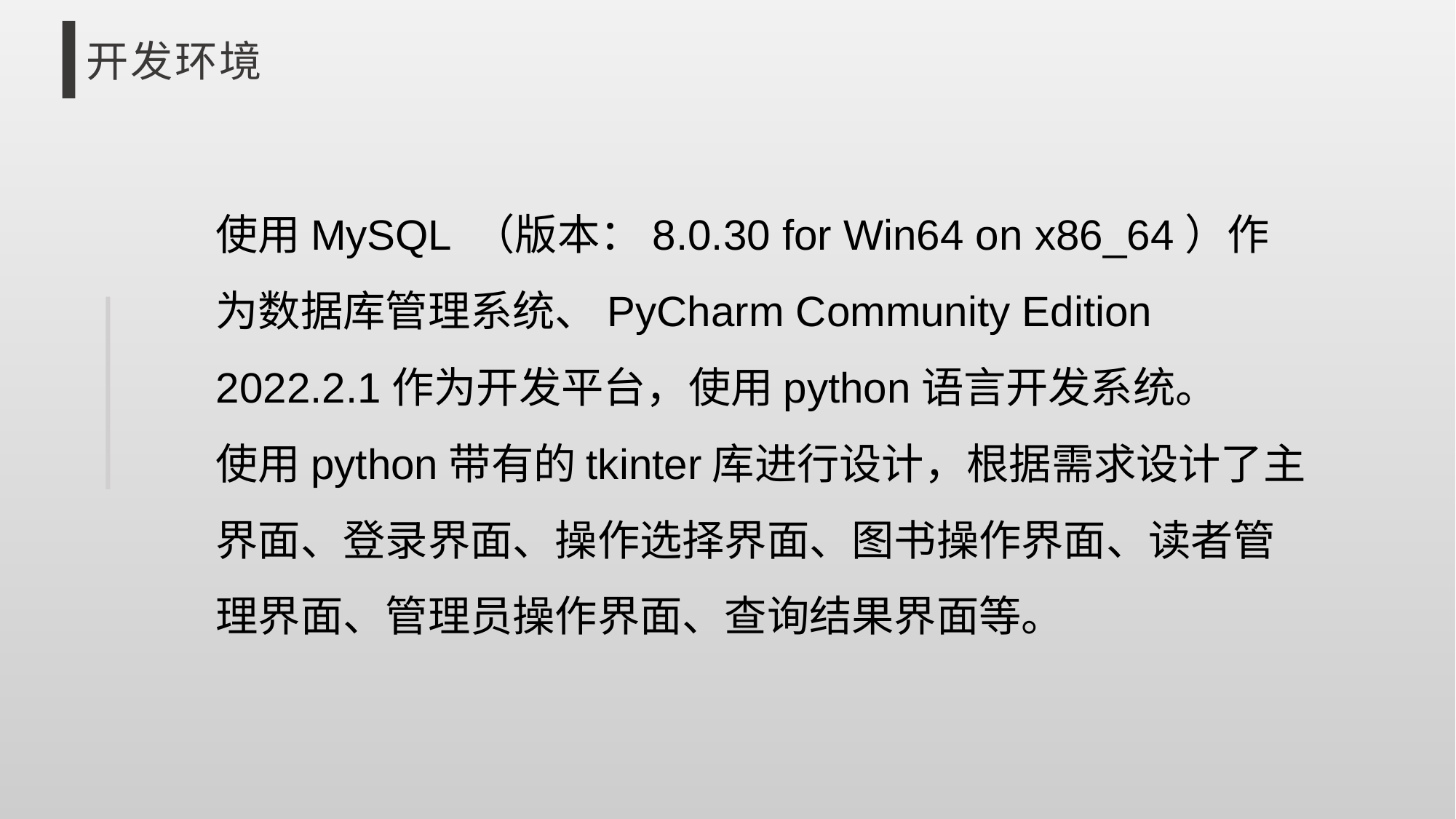

开发环境
使用MySQL （版本：8.0.30 for Win64 on x86_64）作为数据库管理系统、PyCharm Community Edition 2022.2.1作为开发平台，使用python语言开发系统。
使用python带有的tkinter库进行设计，根据需求设计了主界面、登录界面、操作选择界面、图书操作界面、读者管理界面、管理员操作界面、查询结果界面等。